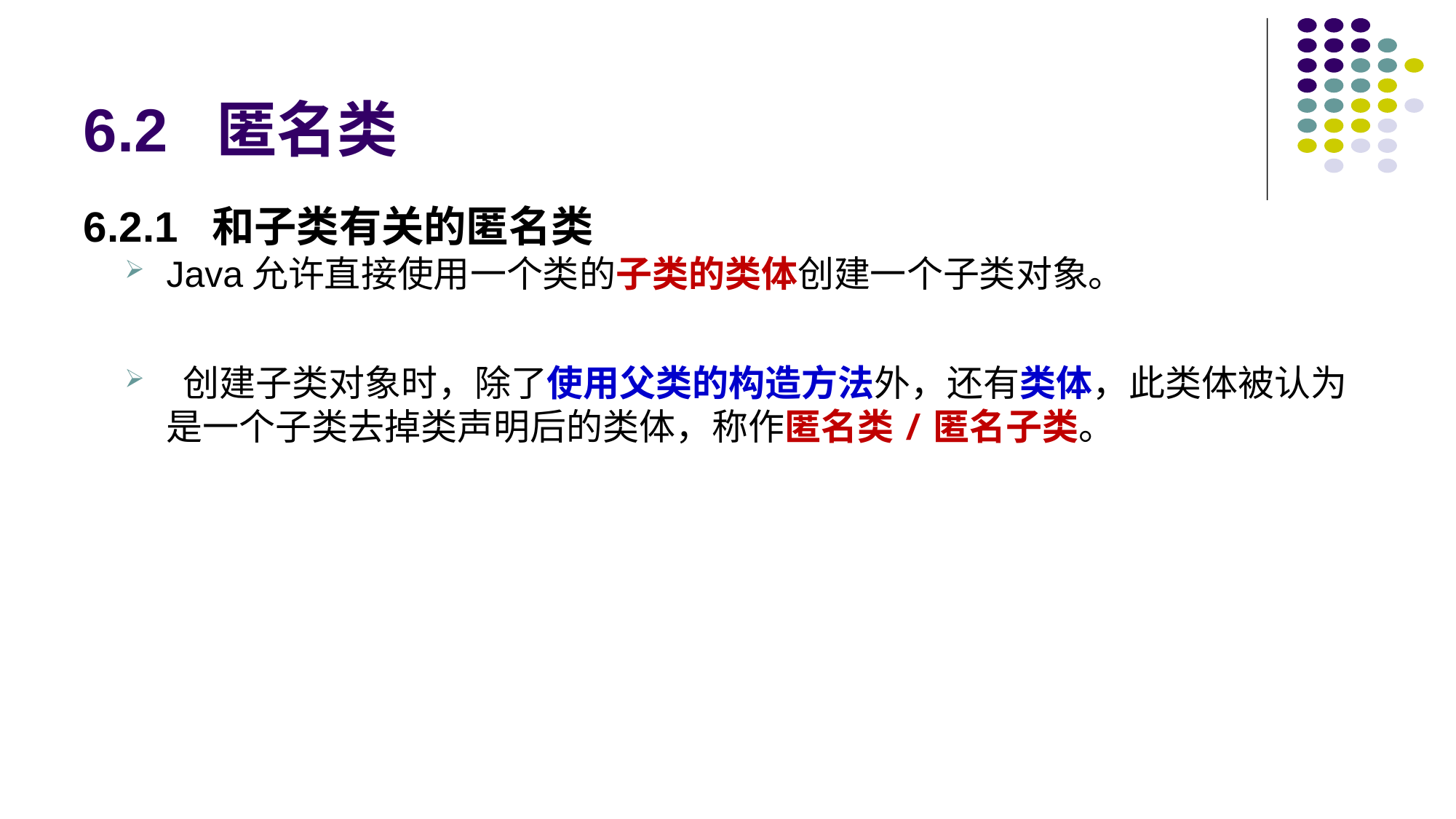

# 6.2  匿名类
6.2.1  和子类有关的匿名类
Java允许直接使用一个类的子类的类体创建一个子类对象。

 创建子类对象时，除了使用父类的构造方法外，还有类体，此类体被认为是一个子类去掉类声明后的类体，称作匿名类/匿名子类。
4